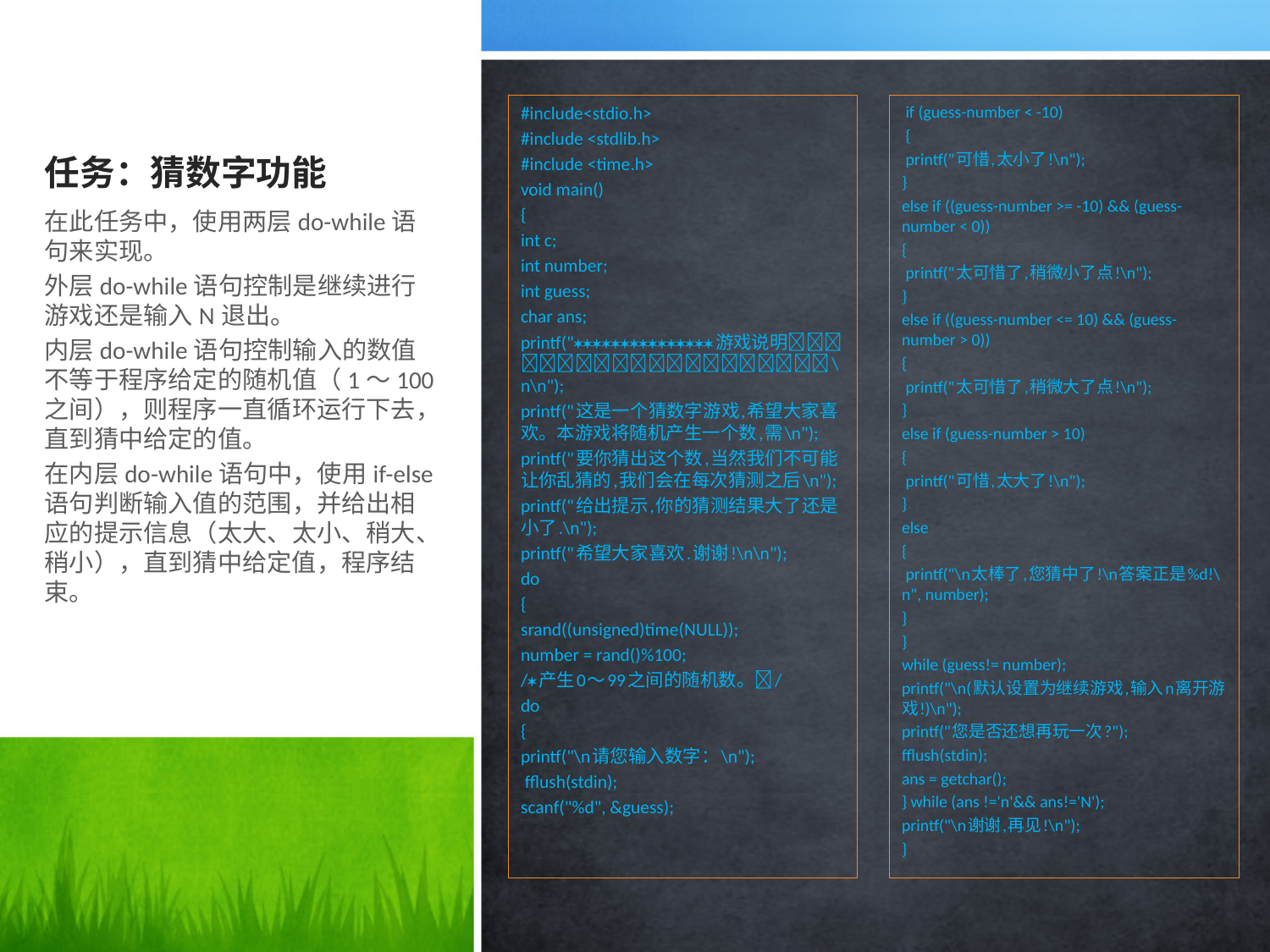

# 任务：猜数字功能
#include<stdio.h>
#include <stdlib.h>
#include <time.h>
void main()
{
int c;
int number;
int guess;
char ans;
printf("∗∗∗∗∗∗∗∗∗∗∗∗∗∗∗游戏说明∗∗∗∗∗∗∗∗∗∗∗∗∗∗∗∗∗∗∗∗\n\n");
printf("这是一个猜数字游戏,希望大家喜欢。本游戏将随机产生一个数,需\n");
printf("要你猜出这个数,当然我们不可能让你乱猜的,我们会在每次猜测之后\n");
printf("给出提示,你的猜测结果大了还是小了.\n");
printf("希望大家喜欢.谢谢!\n\n");
do
{
srand((unsigned)time(NULL));
number = rand()%100;
/∗产生0～99之间的随机数。∗/
do
{
printf("\n请您输入数字：\n");
 fflush(stdin);
scanf("%d", &guess);

 if (guess-number < -10)
 {
 printf("可惜,太小了!\n");
}
else if ((guess-number >= -10) && (guess-number < 0))
{
 printf("太可惜了,稍微小了点!\n");
}
else if ((guess-number <= 10) && (guess-number > 0))
{
 printf("太可惜了,稍微大了点!\n");
}
else if (guess-number > 10)
{
 printf("可惜,太大了!\n");
}
else
{
 printf("\n太棒了,您猜中了!\n答案正是%d!\n", number);
}
}
while (guess!= number);
printf("\n(默认设置为继续游戏,输入n离开游戏!)\n");
printf("您是否还想再玩一次?");
fflush(stdin);
ans = getchar();
} while (ans !='n'&& ans!='N');
printf("\n谢谢,再见!\n");
}

在此任务中，使用两层do-while语句来实现。
外层do-while语句控制是继续进行游戏还是输入N退出。
内层do-while语句控制输入的数值不等于程序给定的随机值（1～100之间），则程序一直循环运行下去，直到猜中给定的值。
在内层do-while语句中，使用if-else语句判断输入值的范围，并给出相应的提示信息（太大、太小、稍大、稍小），直到猜中给定值，程序结束。